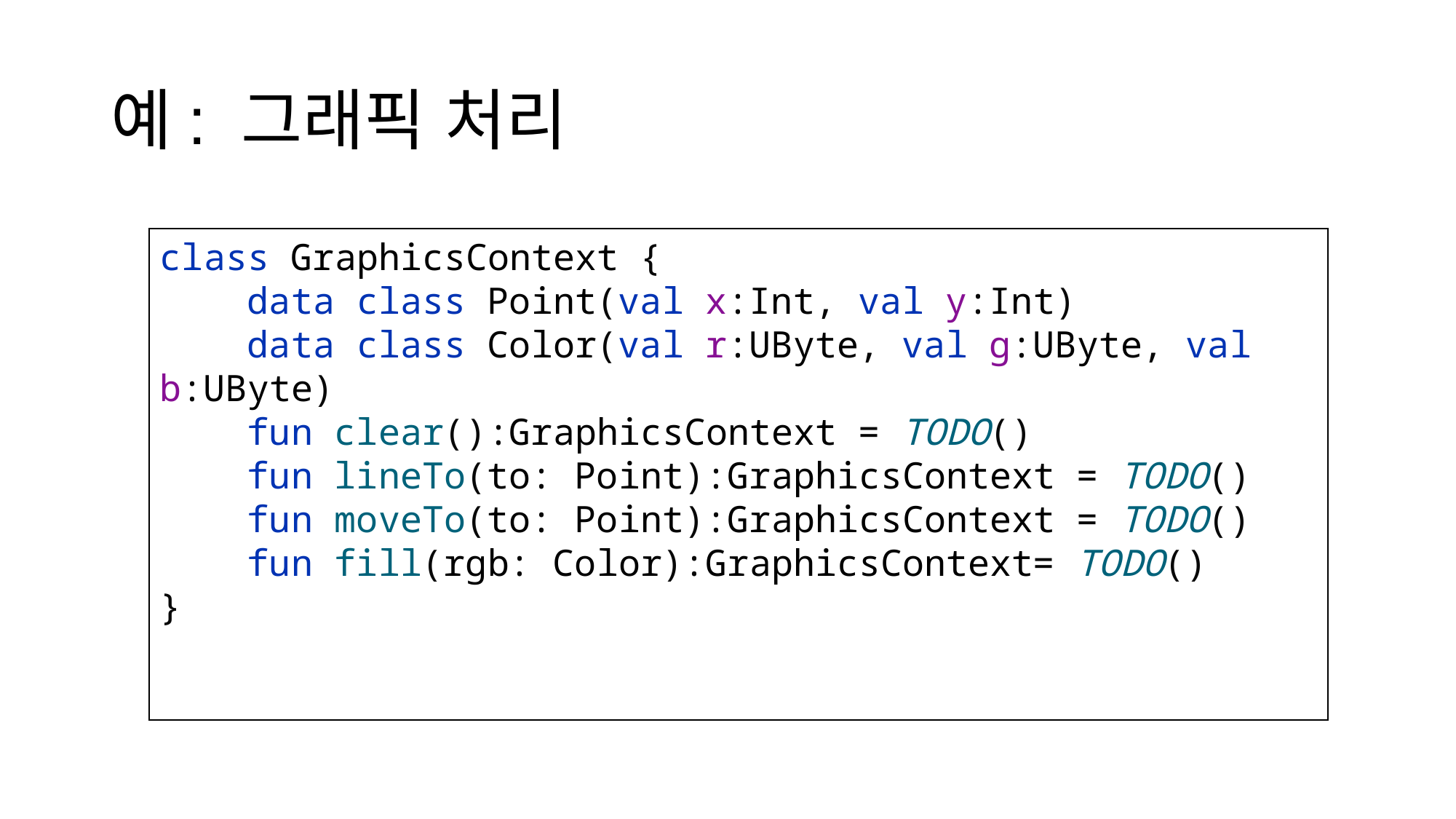

# 예: 그래픽 처리
class GraphicsContext {
    data class Point(val x:Int, val y:Int)
    data class Color(val r:UByte, val g:UByte, val b:UByte)
    fun clear():GraphicsContext = TODO()
    fun lineTo(to: Point):GraphicsContext = TODO()
    fun moveTo(to: Point):GraphicsContext = TODO()
    fun fill(rgb: Color):GraphicsContext= TODO()
}